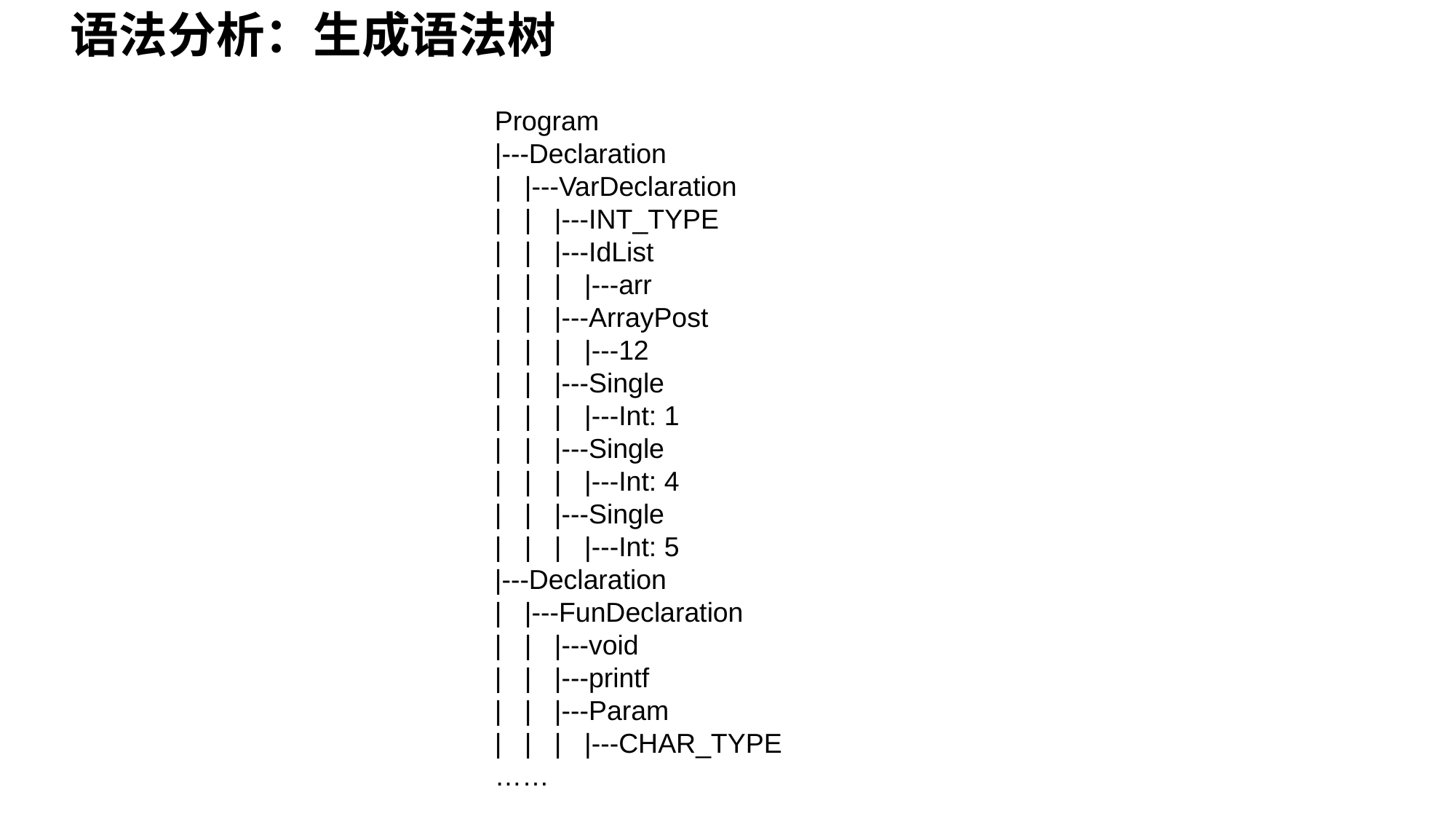

语法分析：生成语法树
Program
|---Declaration
|   |---VarDeclaration
|   |   |---INT_TYPE
|   |   |---IdList
|   |   |   |---arr
|   |   |---ArrayPost
|   |   |   |---12
|   |   |---Single
|   |   |   |---Int: 1
|   |   |---Single
|   |   |   |---Int: 4
|   |   |---Single
|   |   |   |---Int: 5
|---Declaration
|   |---FunDeclaration
|   |   |---void
|   |   |---printf
|   |   |---Param
|   |   |   |---CHAR_TYPE
……